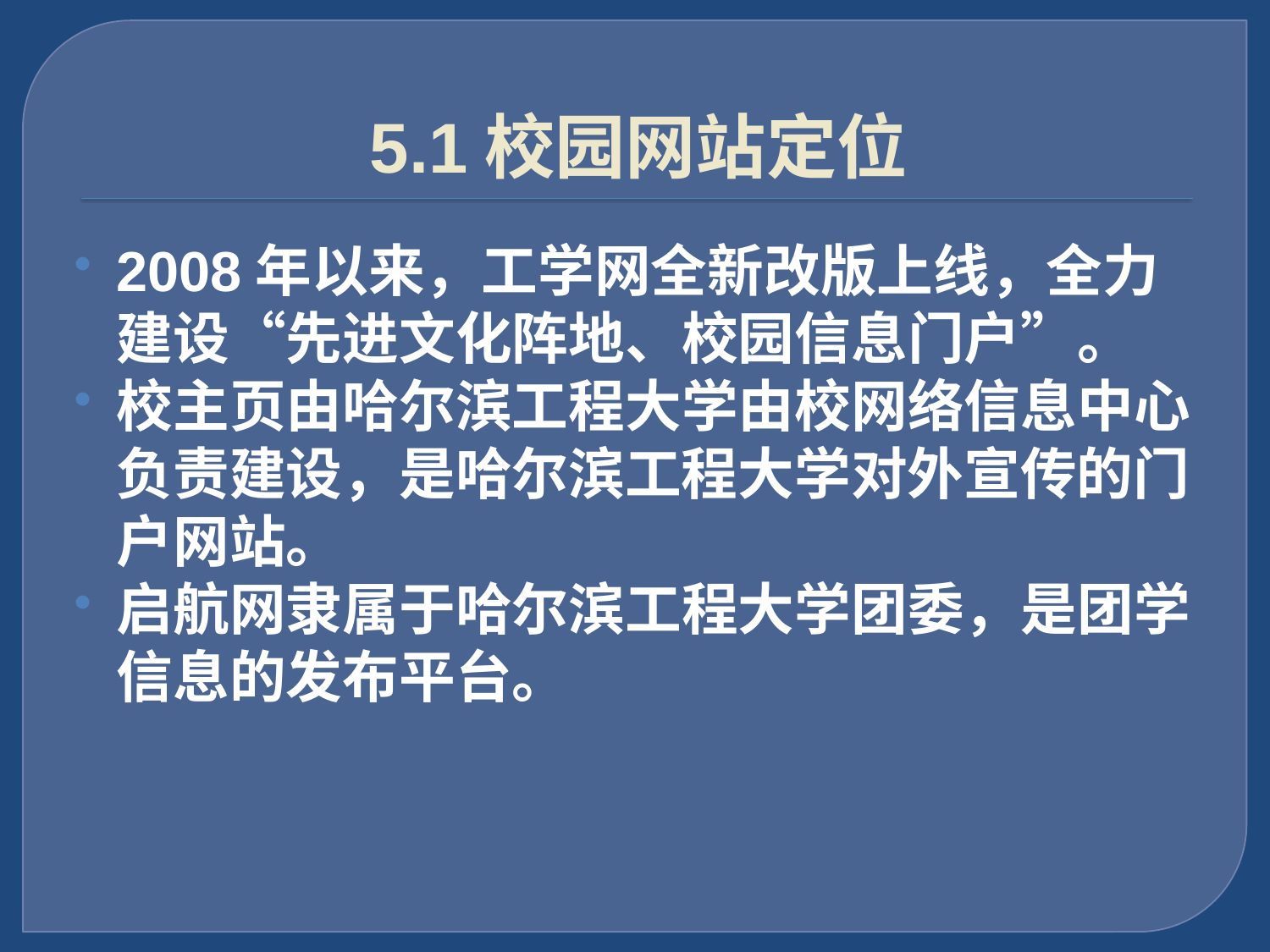

# 5.1校园网站定位
2008年以来，工学网全新改版上线，全力建设“先进文化阵地、校园信息门户”。
校主页由哈尔滨工程大学由校网络信息中心负责建设，是哈尔滨工程大学对外宣传的门户网站。
启航网隶属于哈尔滨工程大学团委，是团学信息的发布平台。